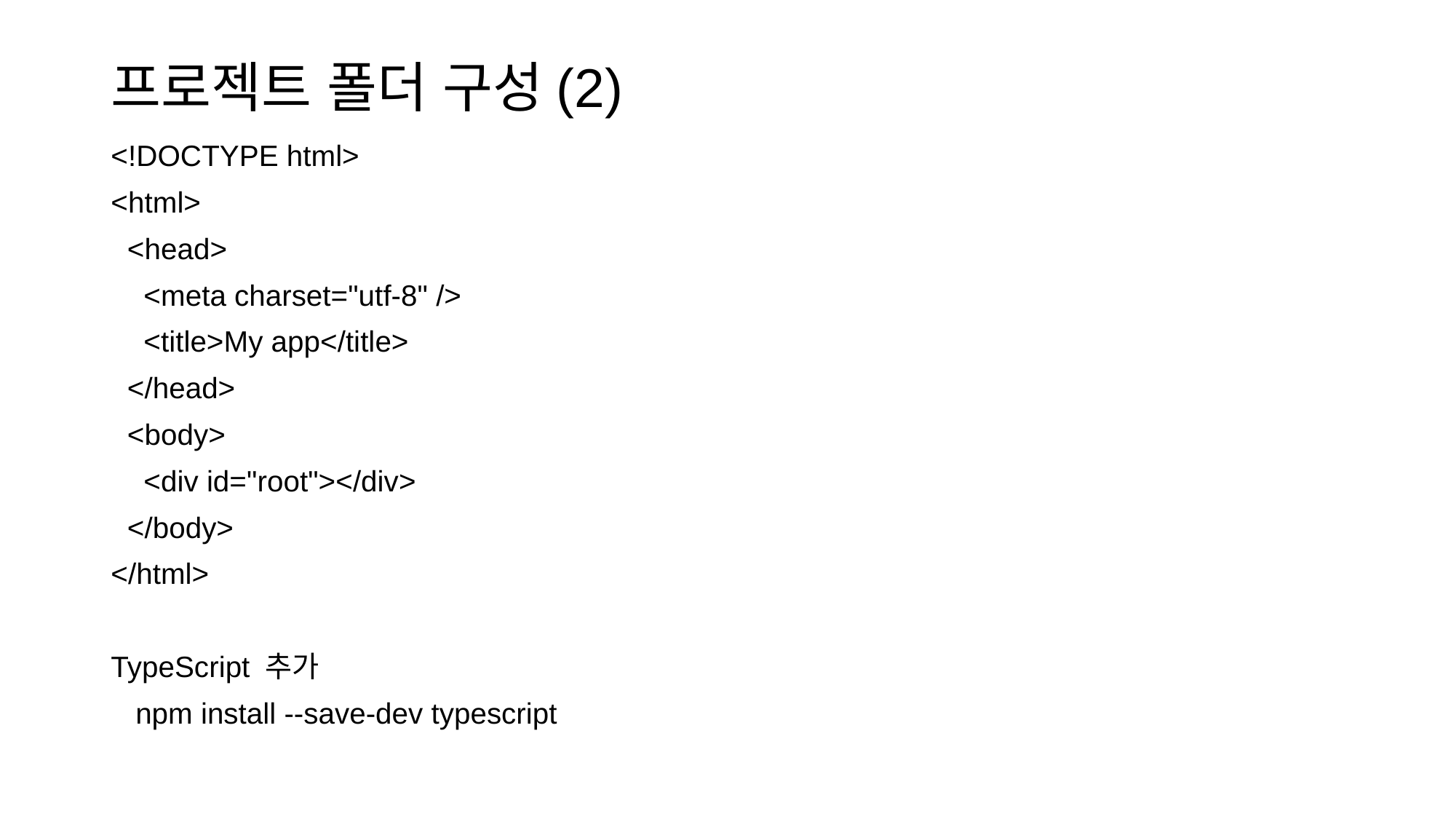

# 프로젝트 폴더 구성(2)
<!DOCTYPE html>
<html>
  <head>
    <meta charset="utf-8" />
    <title>My app</title>
  </head>
  <body>
    <div id="root"></div>
  </body>
</html>

TypeScript 추가
   npm install --save-dev typescript